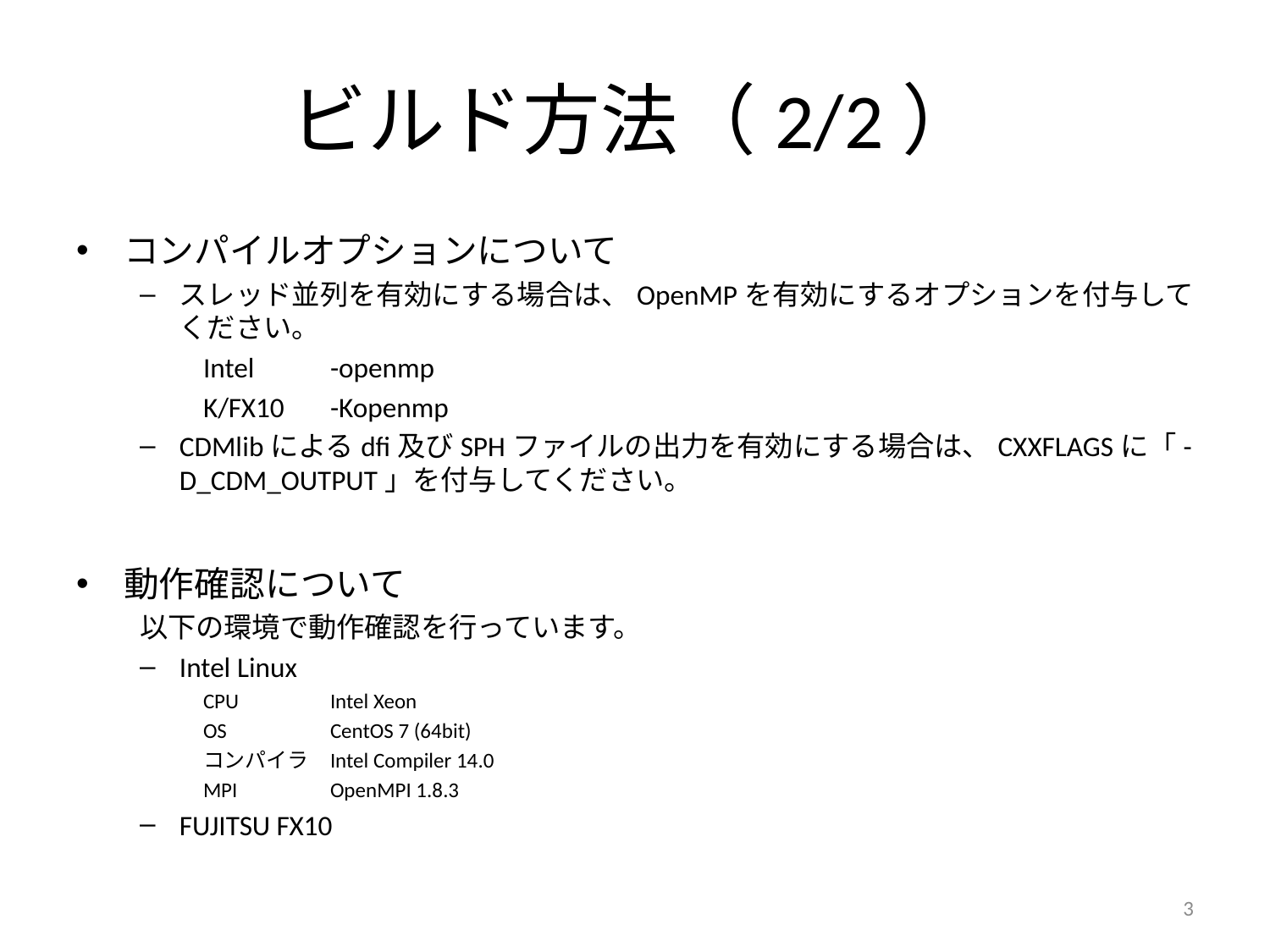

# ビルド方法（2/2）
コンパイルオプションについて
スレッド並列を有効にする場合は、OpenMPを有効にするオプションを付与してください。
Intel	-openmp
K/FX10	-Kopenmp
CDMlibによるdfi及びSPHファイルの出力を有効にする場合は、CXXFLAGSに「-D_CDM_OUTPUT」を付与してください。

動作確認について
以下の環境で動作確認を行っています。
Intel Linux
CPU	Intel Xeon
OS	CentOS 7 (64bit)
コンパイラ	Intel Compiler 14.0
MPI	OpenMPI 1.8.3
FUJITSU FX10
3